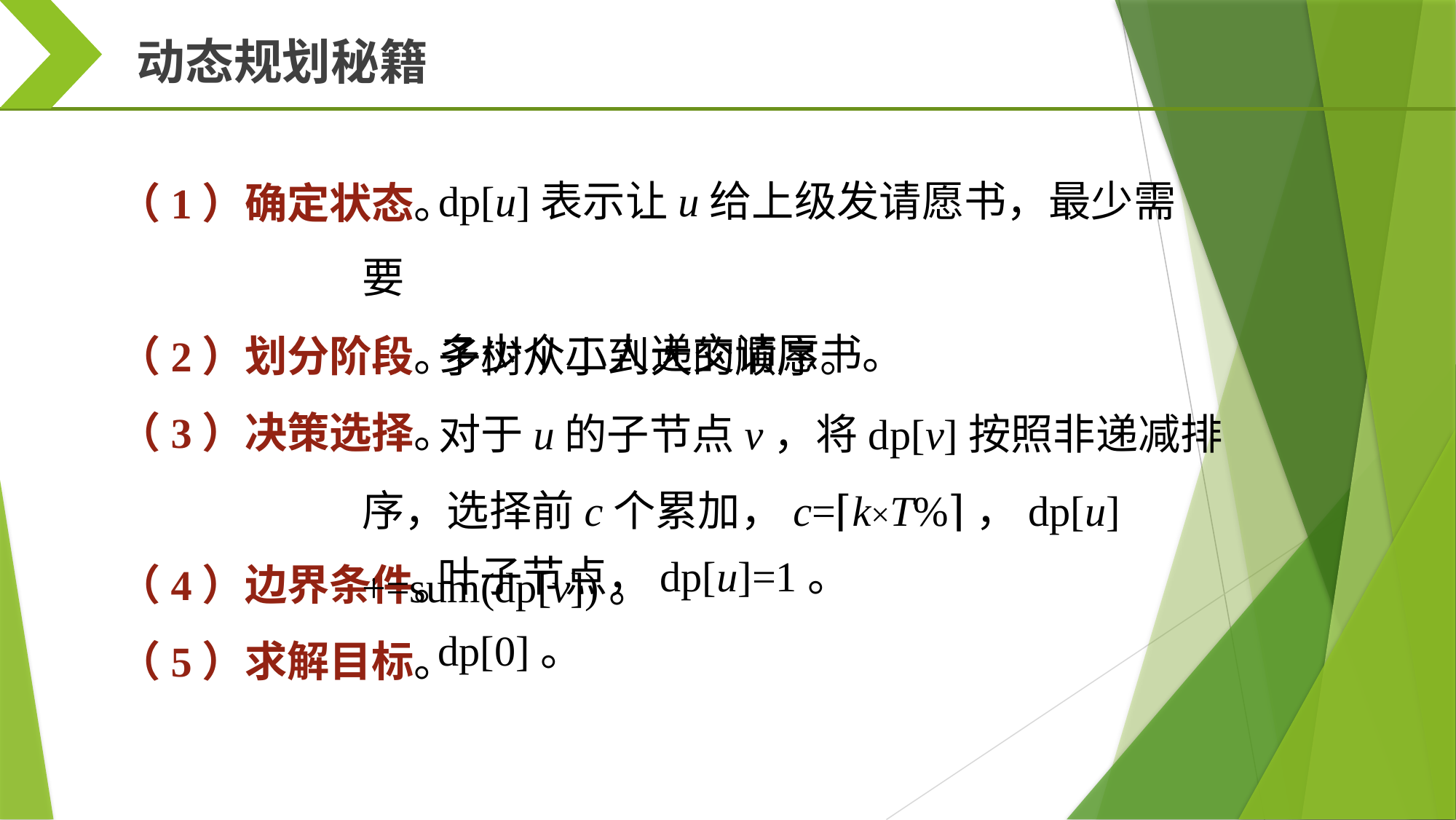

动态规划秘籍

dp[u]表示让u给上级发请愿书，最少需要
多少个工人递交请愿书。
（1）确定状态。

（2）划分阶段。
（3）决策选择。

（4）边界条件。
（5）求解目标。
子树从小到大的顺序。
对于u的子节点v，将dp[v]按照非递减排序，选择前c个累加，c=⌈k×T%⌉，dp[u]+=sum(dp[v])。
叶子节点，dp[u]=1。
dp[0]。